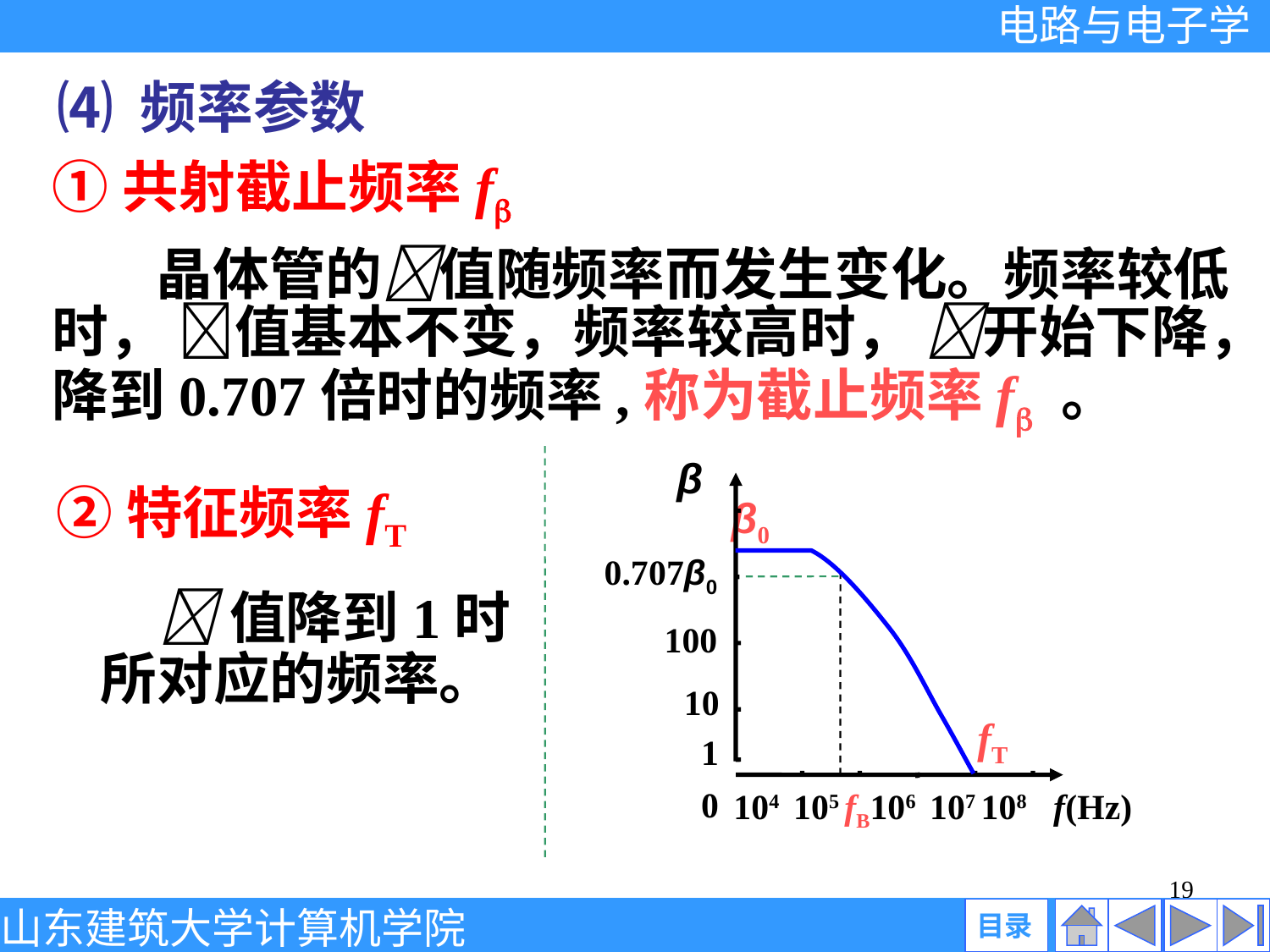

⑷ 频率参数
①共射截止频率fβ
       晶体管的β值随频率而发生变化。频率较低时， β值基本不变，频率较高时， β开始下降，降到0.707倍时的频率,称为截止频率fβ 。
β
β0

0.707β0

100

10
fT

1

0
104  105 fB106  107 108   f(Hz)

②特征频率fT
        β值降到1时
所对应的频率。